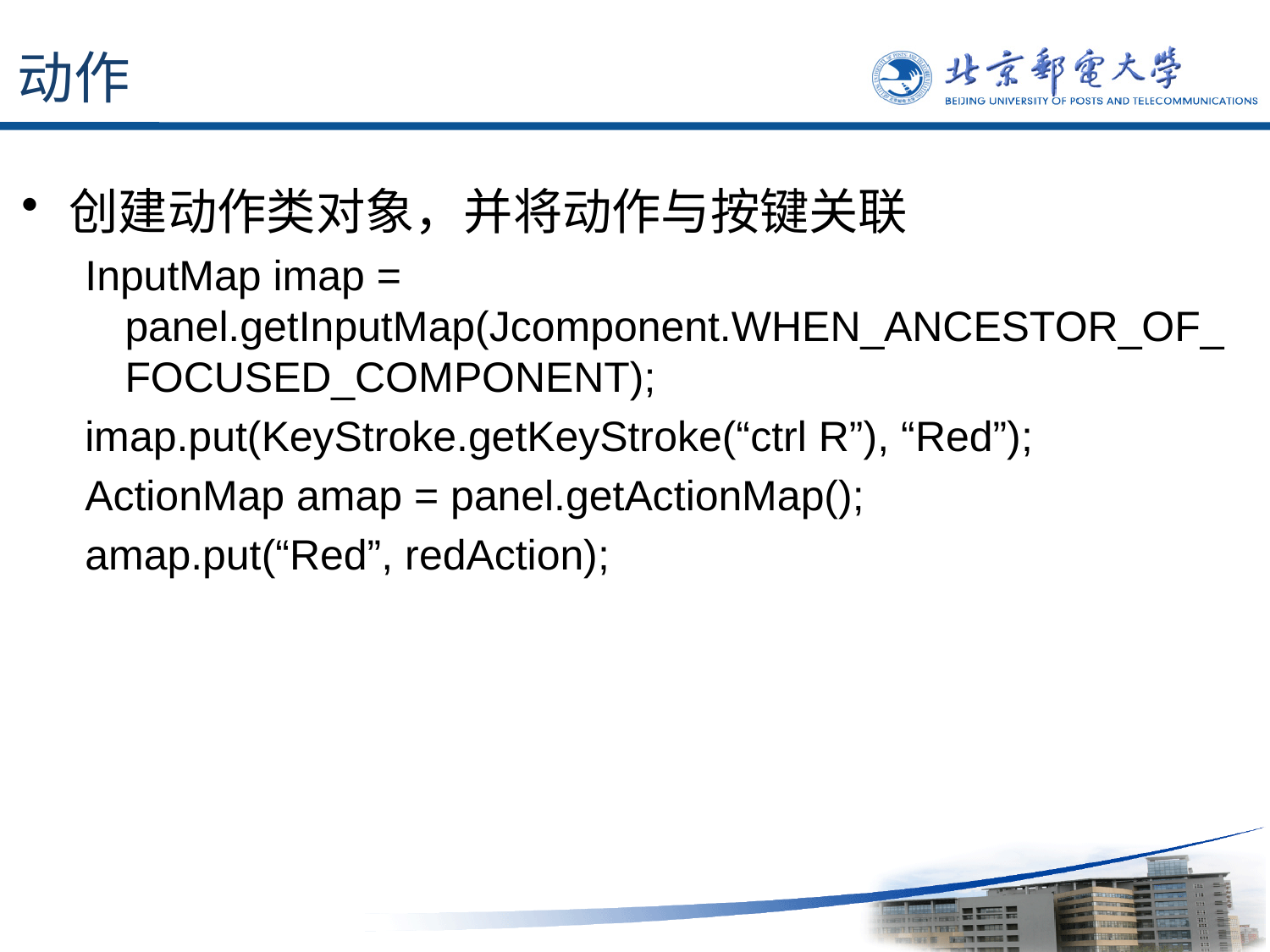

# 动作
创建动作类对象，并将动作与按键关联
InputMap imap = panel.getInputMap(Jcomponent.WHEN_ANCESTOR_OF_FOCUSED_COMPONENT);
imap.put(KeyStroke.getKeyStroke(“ctrl R”), “Red”);
ActionMap amap = panel.getActionMap();
amap.put(“Red”, redAction);